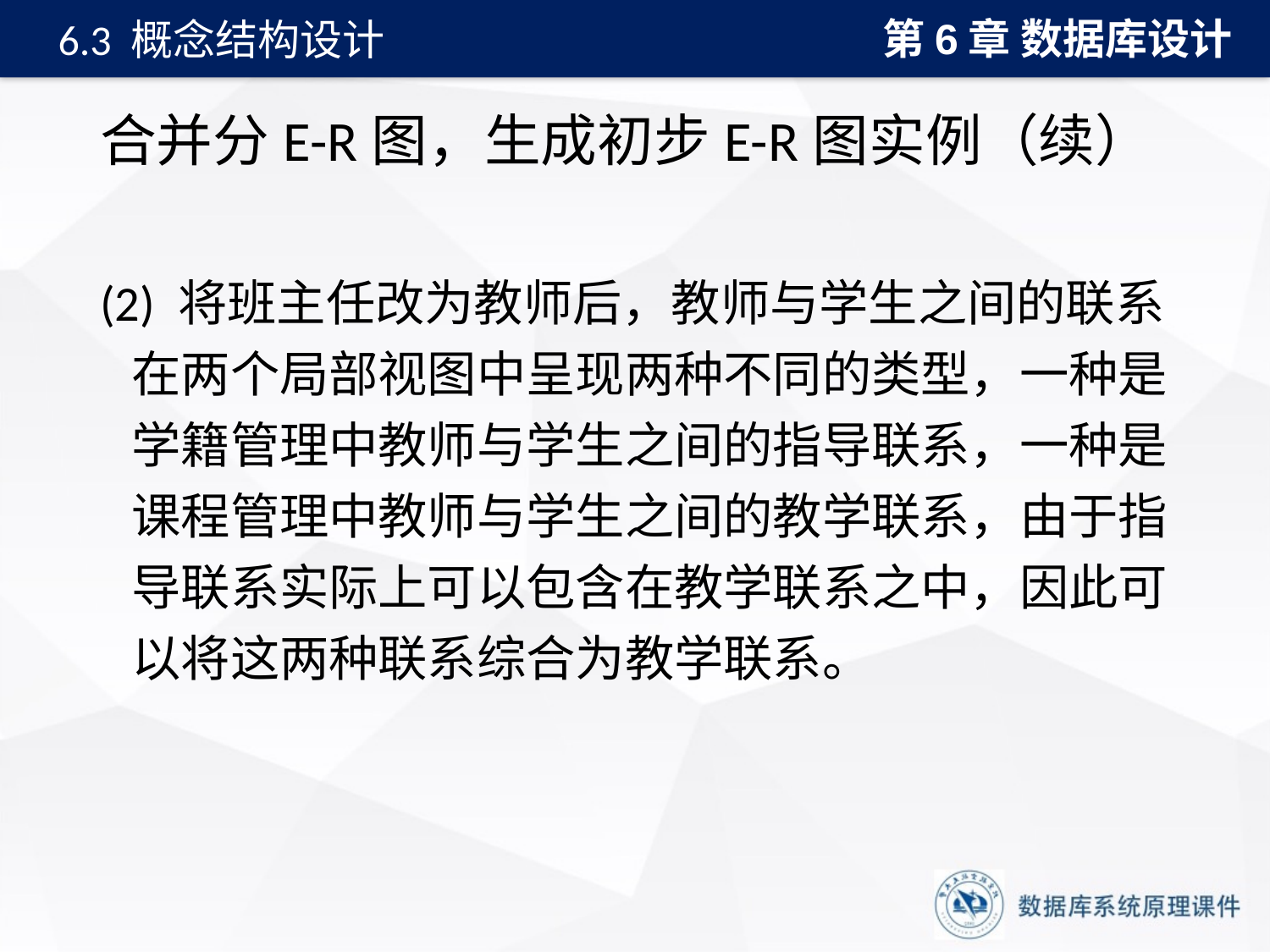

第6章 数据库设计
6.3 概念结构设计
# 合并分E-R图，生成初步E-R图实例（续）
(2) 将班主任改为教师后，教师与学生之间的联系在两个局部视图中呈现两种不同的类型，一种是学籍管理中教师与学生之间的指导联系，一种是课程管理中教师与学生之间的教学联系，由于指导联系实际上可以包含在教学联系之中，因此可以将这两种联系综合为教学联系。